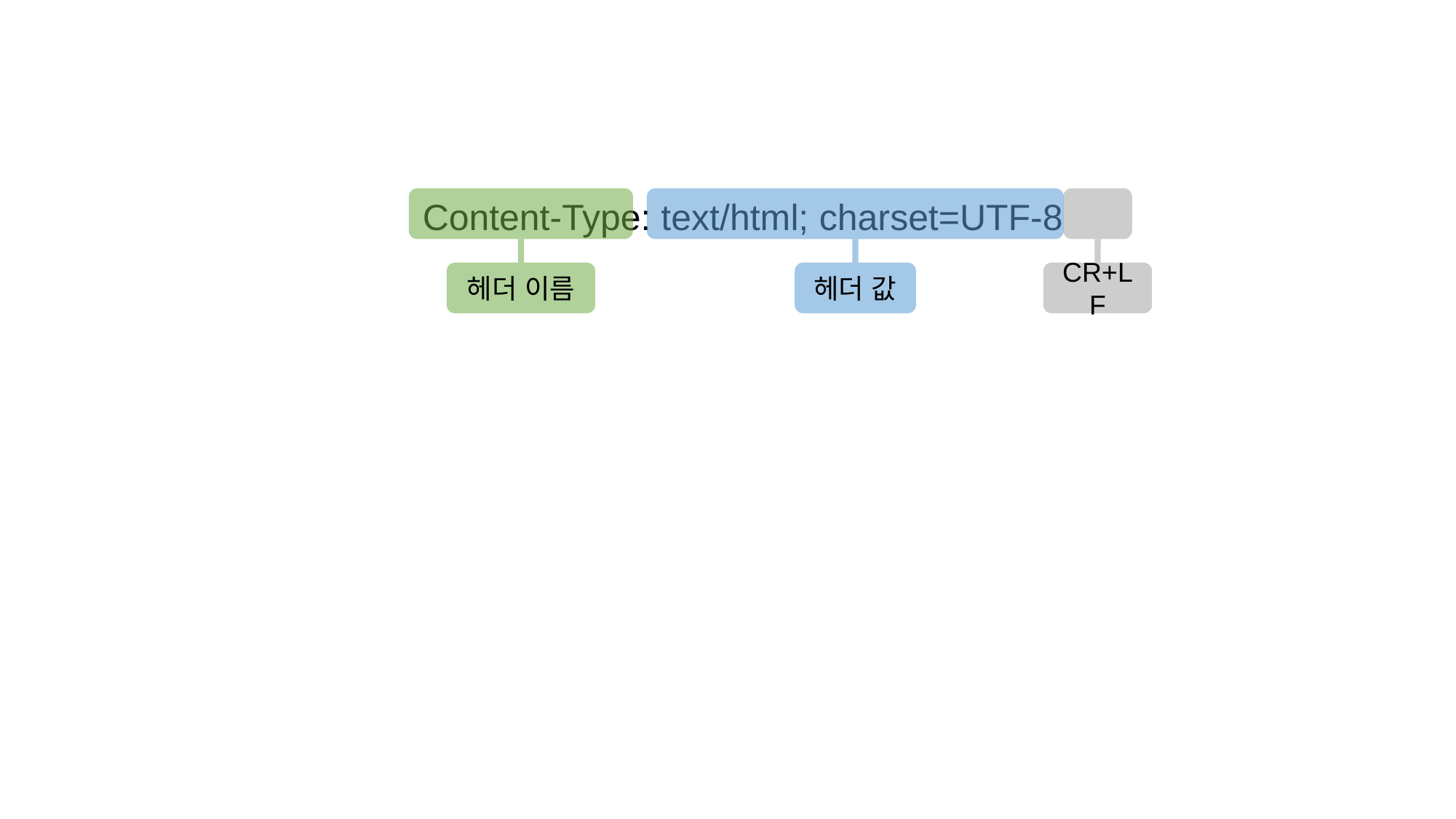

Content-Type: text/html; charset=UTF-8

헤더 이름
CR+LF
헤더 값